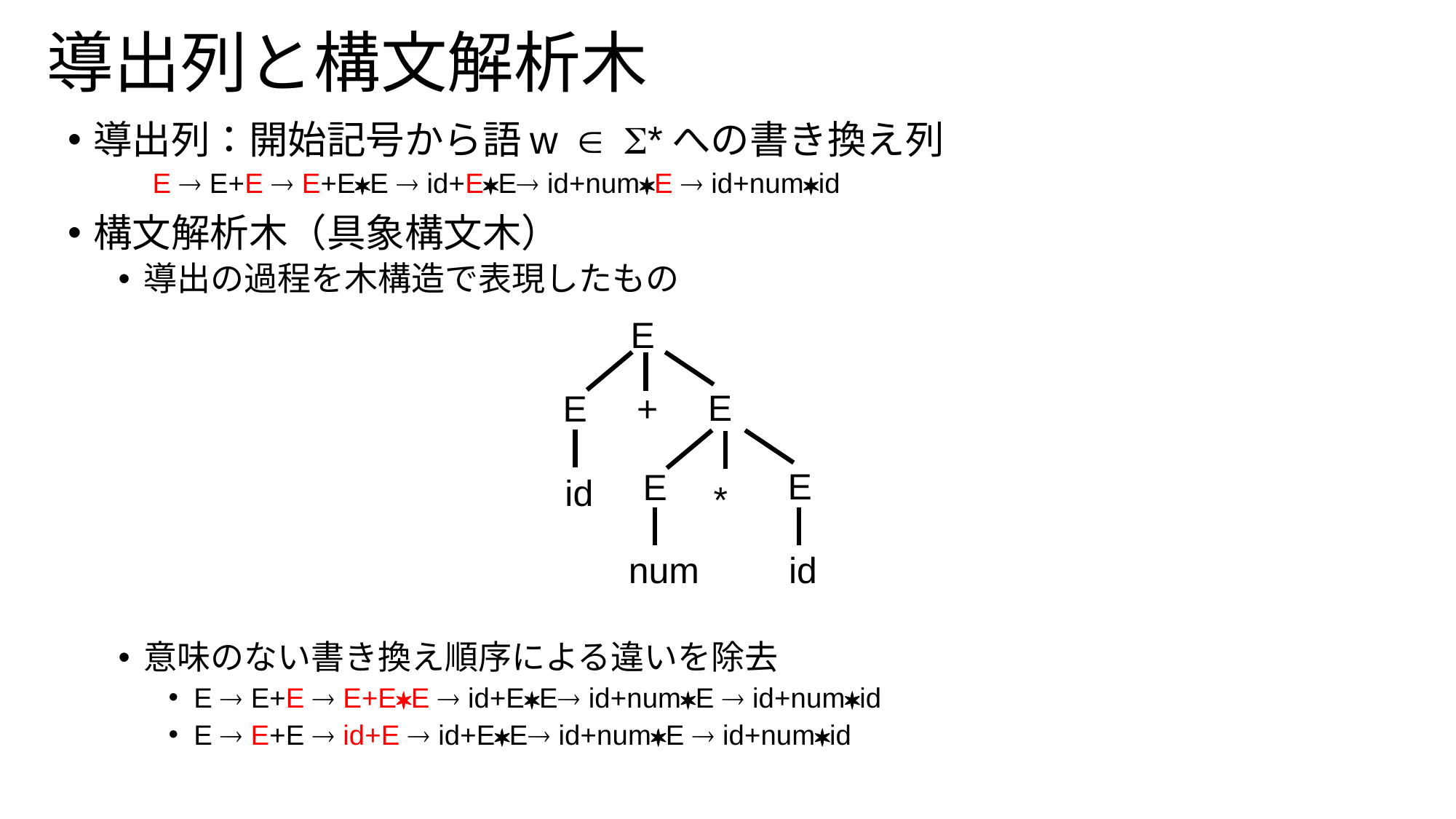

# 導出列と構文解析木
導出列：開始記号から語w ∈ Σ*への書き換え列
　E → E+E → E+E∗E → id+E∗E→ id+num∗E → id+num∗id
構文解析木（具象構文木）
導出の過程を木構造で表現したもの

意味のない書き換え順序による違いを除去
E → E+E → E+E∗E → id+E∗E→ id+num∗E → id+num∗id
E → E+E → id+E → id+E∗E→ id+num∗E → id+num∗id

E
E
+
E
E
E
id
*
num
id